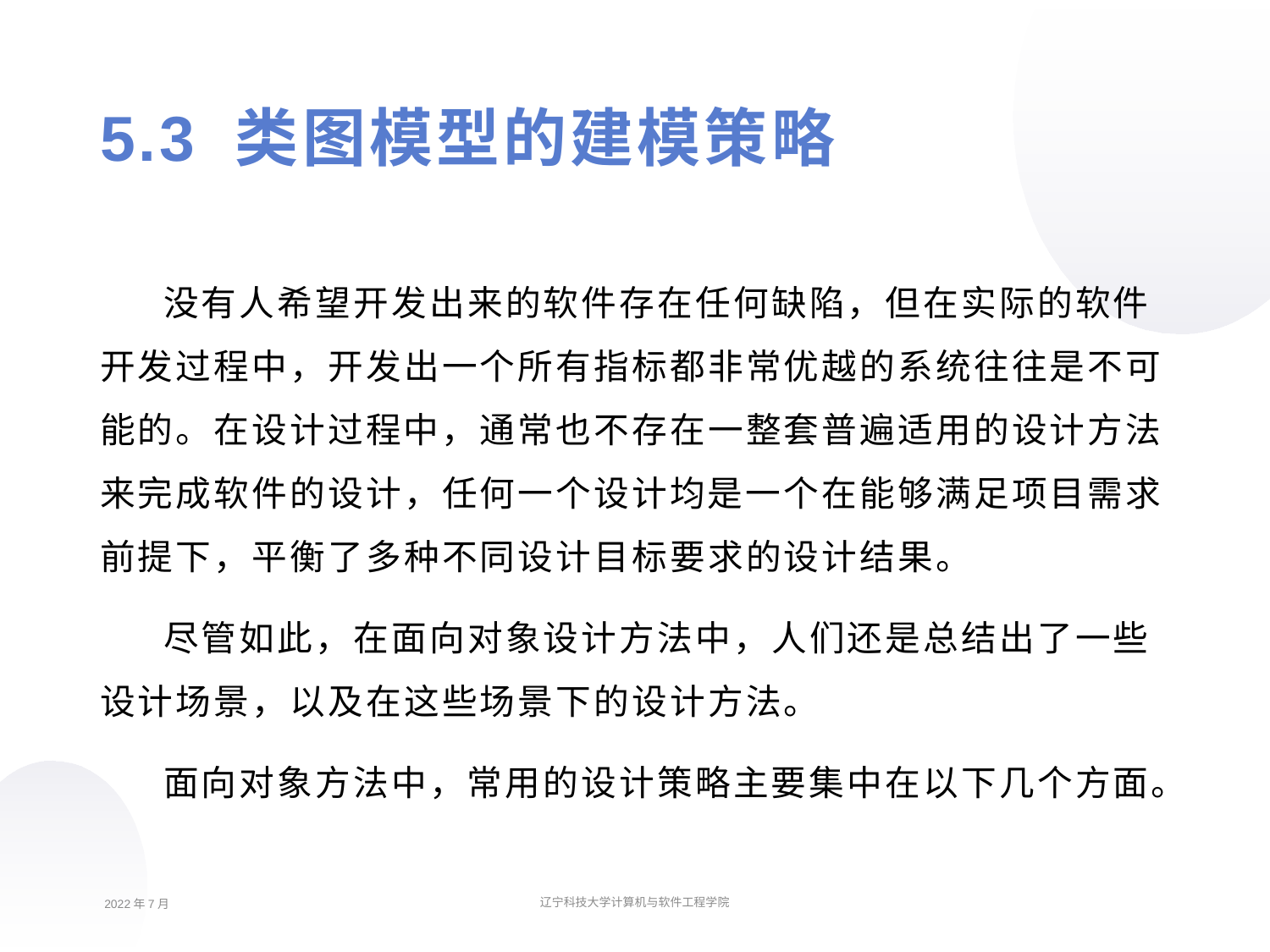

5.3 类图模型的建模策略
没有人希望开发出来的软件存在任何缺陷，但在实际的软件开发过程中，开发出一个所有指标都非常优越的系统往往是不可能的。在设计过程中，通常也不存在一整套普遍适用的设计方法来完成软件的设计，任何一个设计均是一个在能够满足项目需求前提下，平衡了多种不同设计目标要求的设计结果。
尽管如此，在面向对象设计方法中，人们还是总结出了一些设计场景，以及在这些场景下的设计方法。
面向对象方法中，常用的设计策略主要集中在以下几个方面。

2022年7月
辽宁科技大学计算机与软件工程学院
78